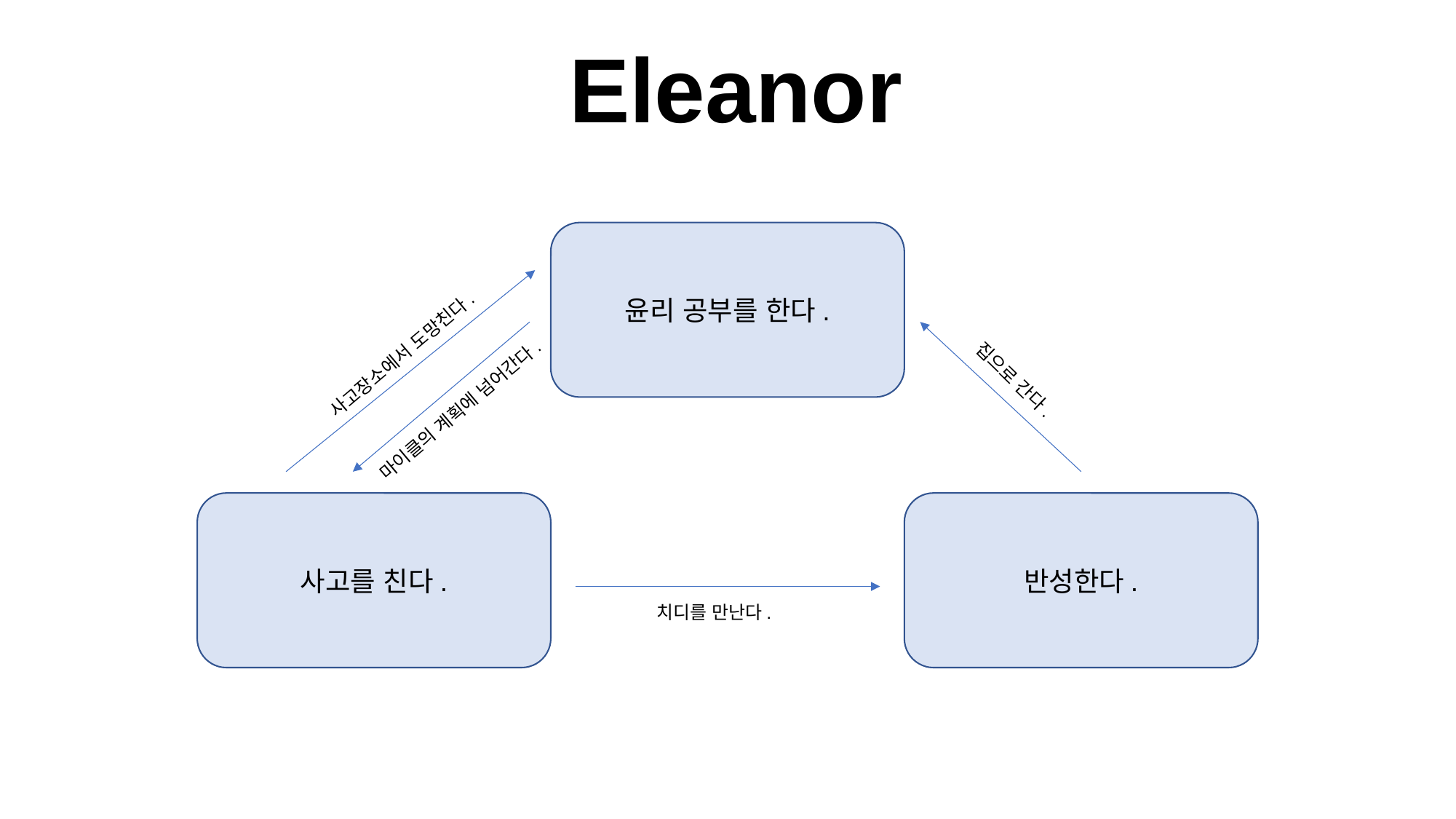

Eleanor
윤리 공부를 한다.
사고장소에서 도망친다.
집으로 간다.
마이클의 계획에 넘어간다.
사고를 친다.
반성한다.
치디를 만난다.